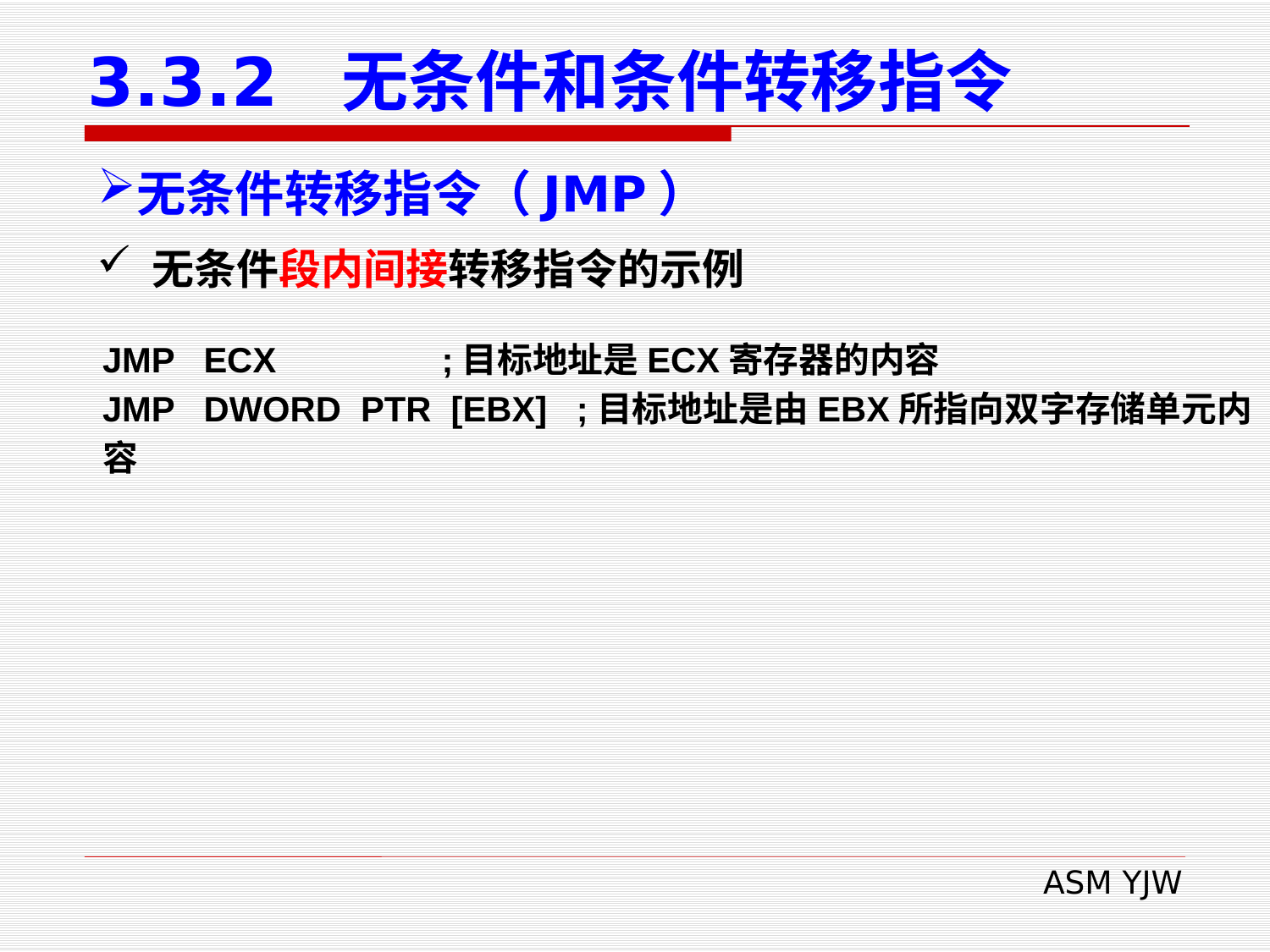

# 3.3.2  无条件和条件转移指令
无条件转移指令（JMP）
 无条件段内间接转移指令的示例
JMP   ECX                 ;目标地址是ECX寄存器的内容
JMP   DWORD  PTR  [EBX]   ;目标地址是由EBX所指向双字存储单元内容